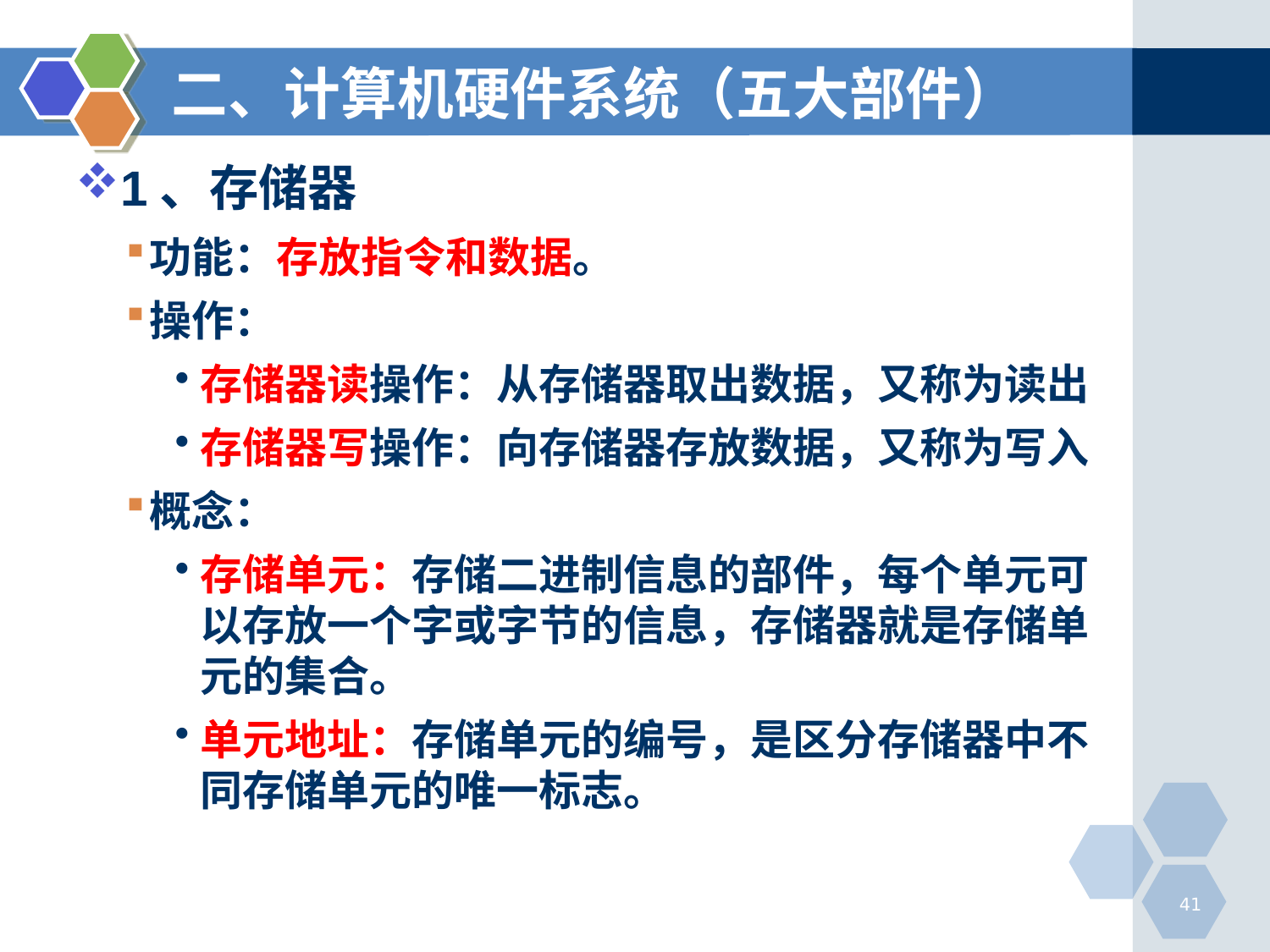

# 二、计算机硬件系统（五大部件）
1、存储器
功能：存放指令和数据。
操作：
存储器读操作：从存储器取出数据，又称为读出
存储器写操作：向存储器存放数据，又称为写入
概念：
存储单元：存储二进制信息的部件，每个单元可以存放一个字或字节的信息，存储器就是存储单元的集合。
单元地址：存储单元的编号，是区分存储器中不同存储单元的唯一标志。
41